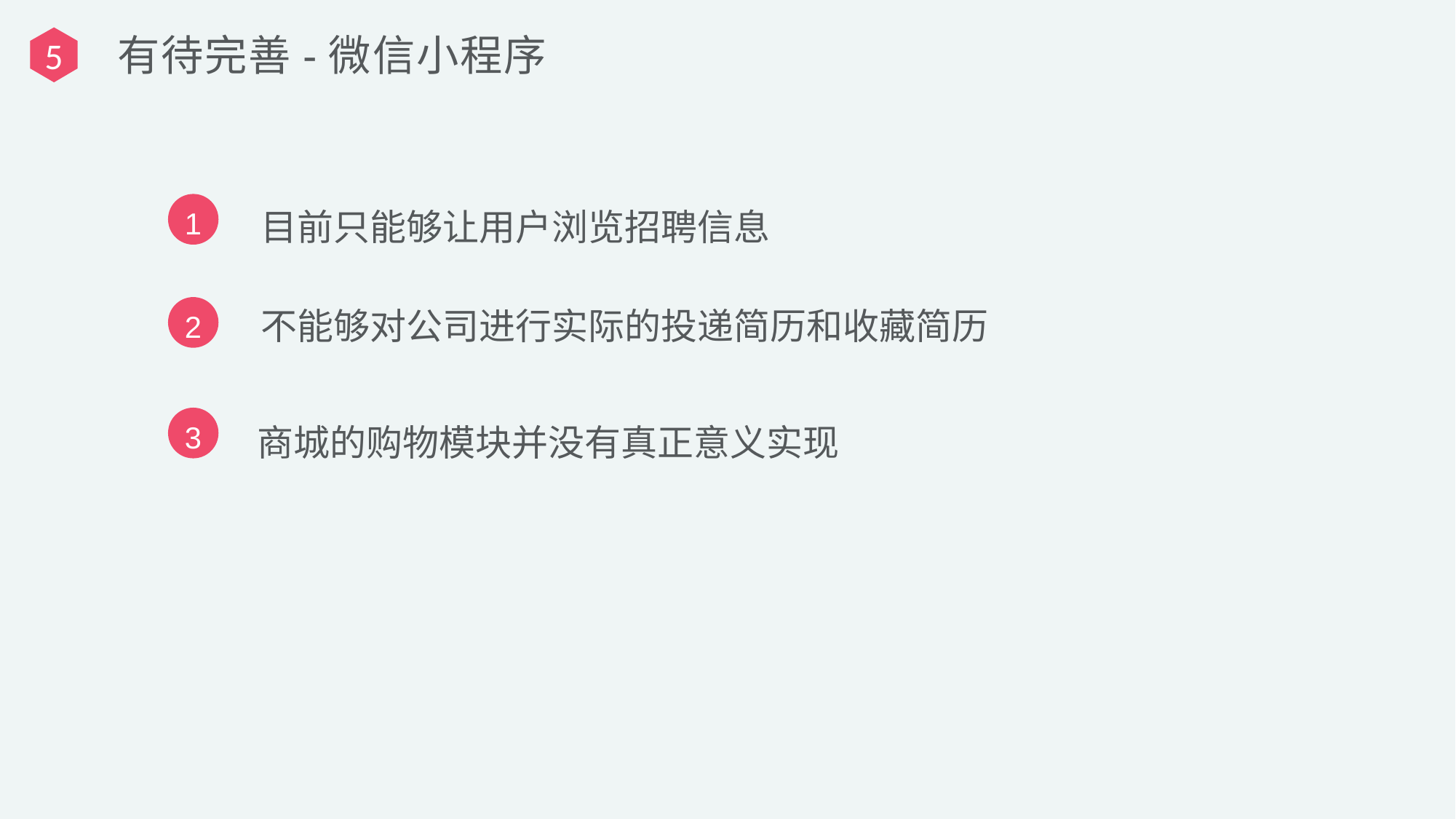

有待完善-微信小程序
5
目前只能够让用户浏览招聘信息
1
不能够对公司进行实际的投递简历和收藏简历
2
商城的购物模块并没有真正意义实现
3